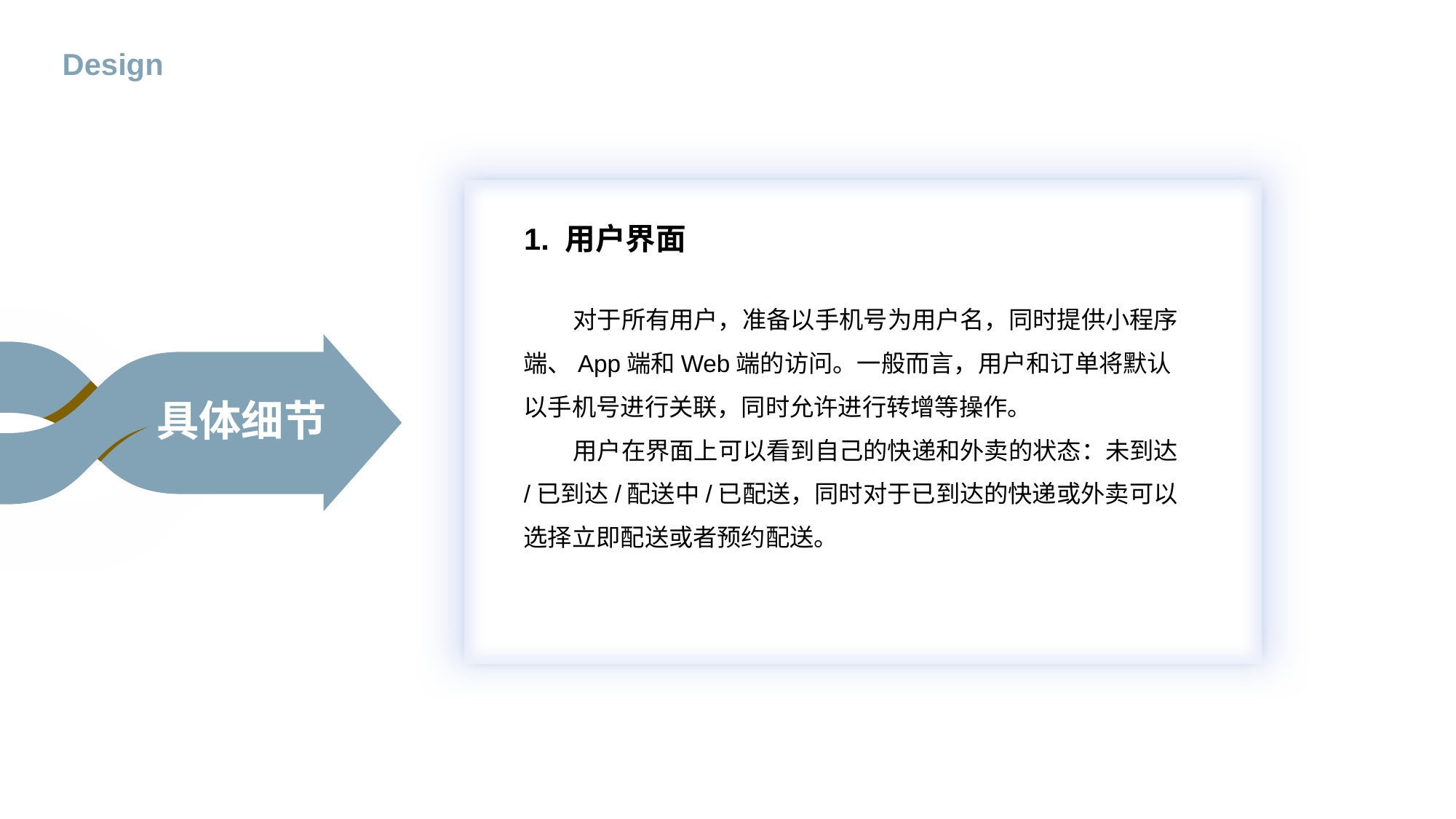

Design

1. 用户界面
        对于所有用户，准备以手机号为用户名，同时提供小程序端、App端和Web端的访问。一般而言，用户和订单将默认以手机号进行关联，同时允许进行转增等操作。
        用户在界面上可以看到自己的快递和外卖的状态：未到达/已到达/配送中/已配送，同时对于已到达的快递或外卖可以选择立即配送或者预约配送。

具体细节